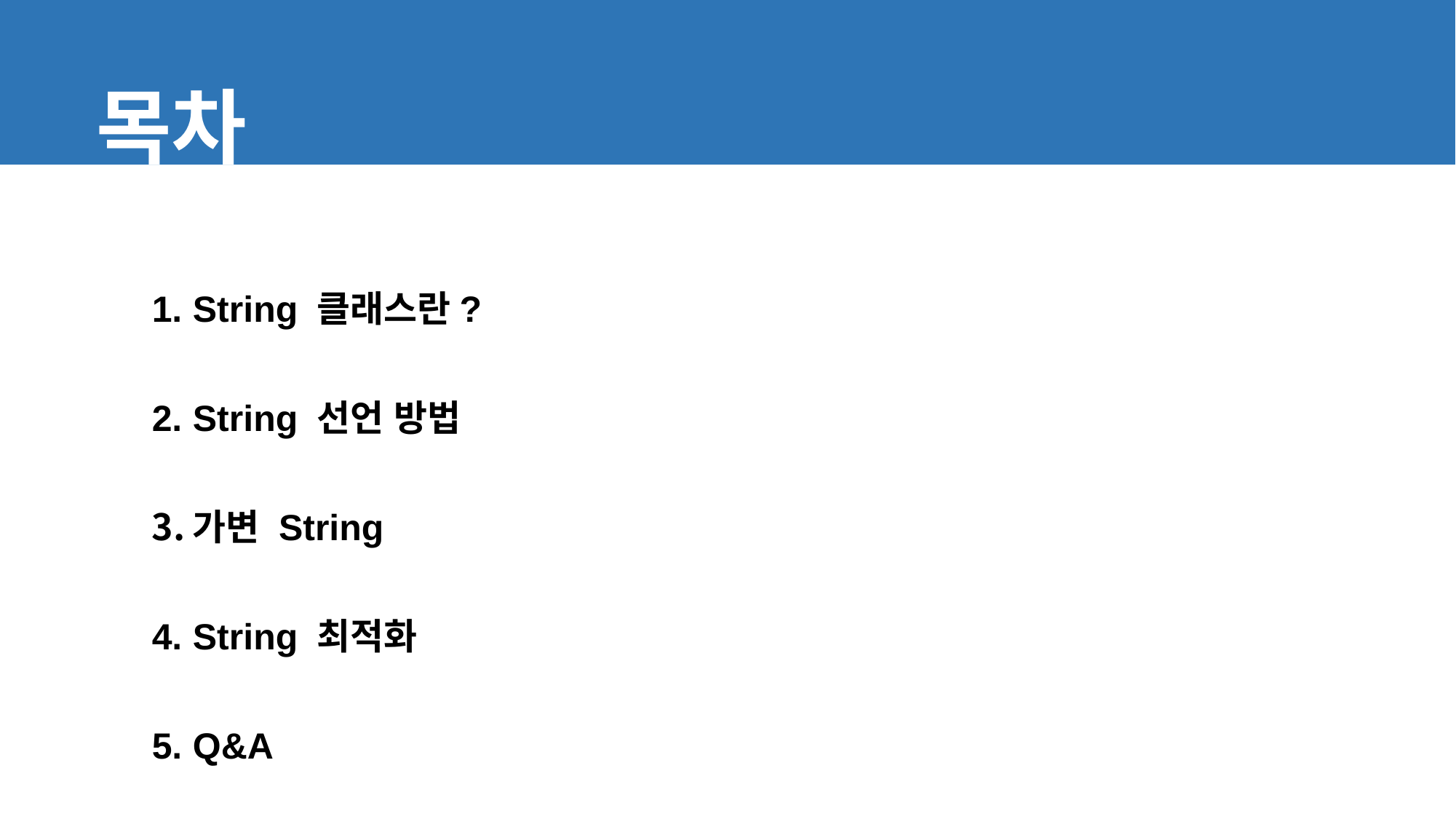

목차
String 클래스란?
String 선언 방법
가변 String
String 최적화
Q&A